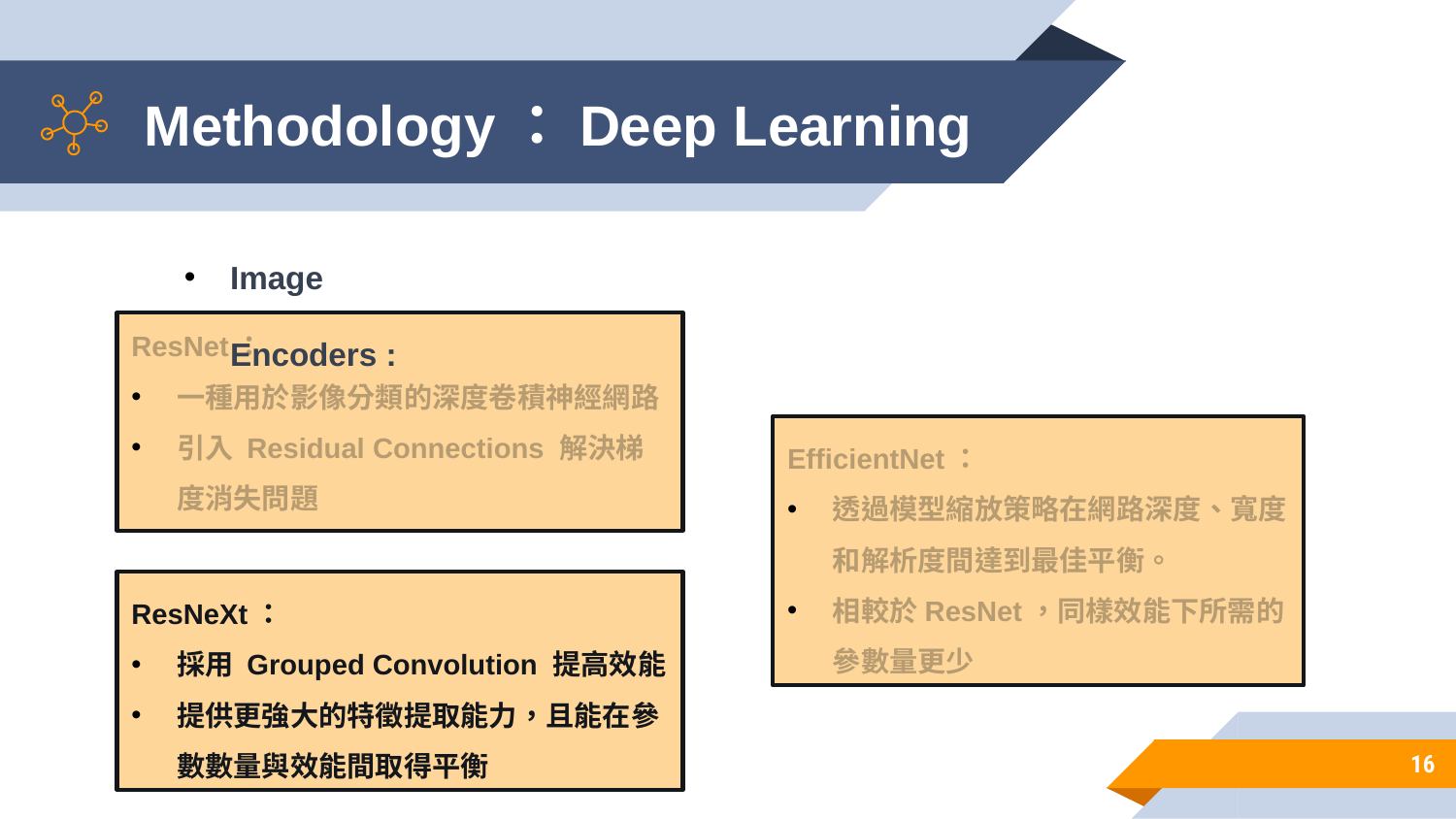

# Methodology：Deep Learning

Image Encoders :
ResNet：
一種用於影像分類的深度卷積神經網路
引入 Residual Connections 解決梯度消失問題
EfficientNet：
透過模型縮放策略在網路深度、寬度和解析度間達到最佳平衡。
相較於ResNet，同樣效能下所需的參數量更少
ResNeXt：
採用 Grouped Convolution 提高效能
提供更強大的特徵提取能力，且能在參數數量與效能間取得平衡
16